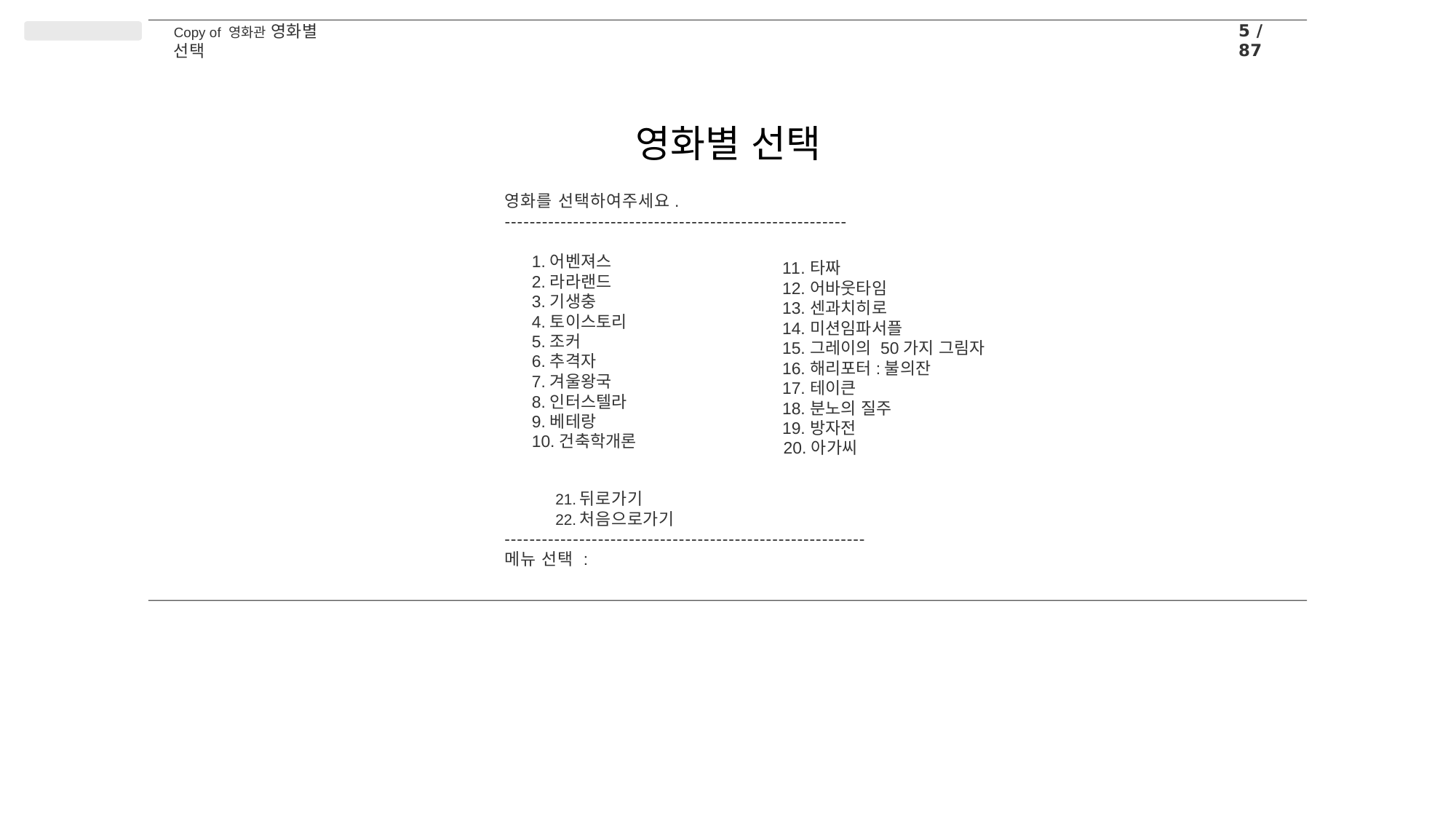

5 / 87
Copy of 영화관 영화별 선택

# 영화별 선택
영화를 선택하여주세요.
-------------------------------------------------------
어벤져스
라라랜드
기생충
토이스토리
조커
추격자
겨울왕국
인터스텔라
베테랑
건축학개론
타짜
어바웃타임
센과치히로
미션임파서플
그레이의 50가지 그림자
해리포터:불의잔
테이큰
분노의 질주
방자전
아가씨
뒤로가기
처음으로가기
----------------------------------------------------------
메뉴 선택 :